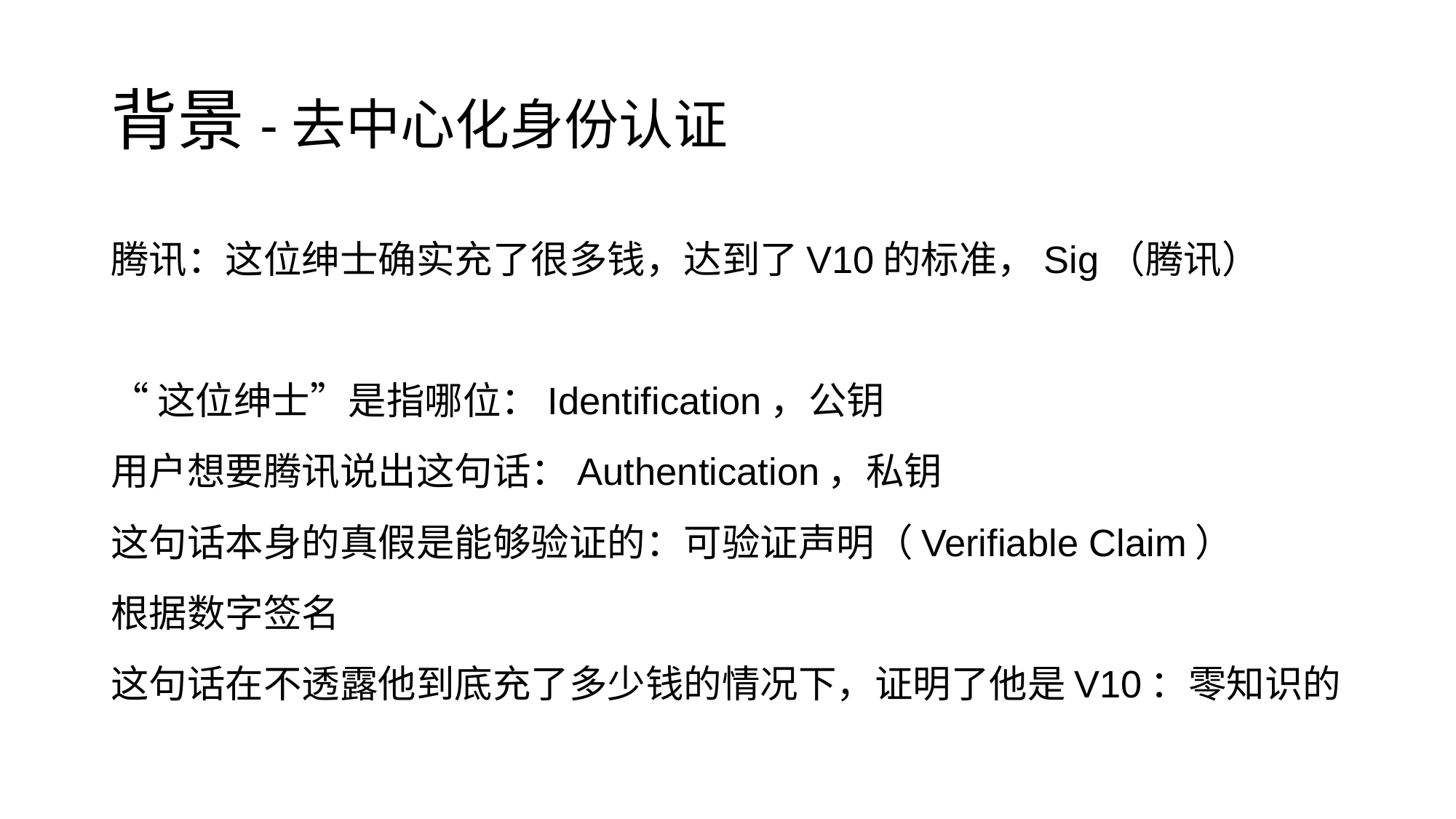

# 背景-去中心化身份认证
腾讯：这位绅士确实充了很多钱，达到了V10的标准，Sig（腾讯）

“这位绅士”是指哪位：Identification，公钥
用户想要腾讯说出这句话：Authentication，私钥
这句话本身的真假是能够验证的：可验证声明（Verifiable Claim）
根据数字签名
这句话在不透露他到底充了多少钱的情况下，证明了他是V10：零知识的